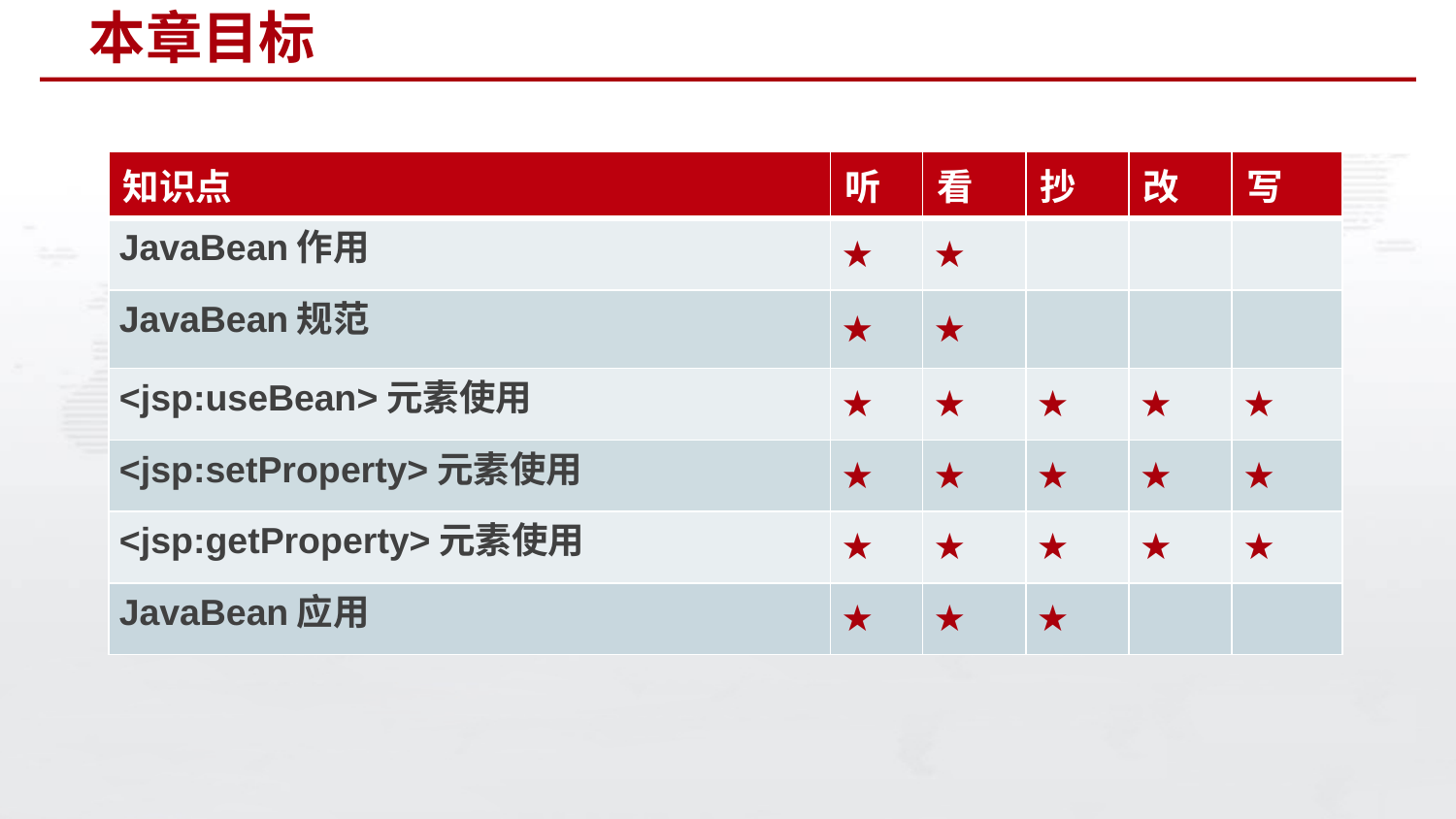

# 本章目标

| 知识点 | 听 | 看 | 抄 | 改 | 写 |
| --- | --- | --- | --- | --- | --- |
| JavaBean作用 | ★ | ★ |  |  |  |
| JavaBean规范 | ★ | ★ |  |  |  |
| <jsp:useBean>元素使用 | ★ | ★ | ★ | ★ | ★ |
| <jsp:setProperty>元素使用 | ★ | ★ | ★ | ★ | ★ |
| <jsp:getProperty>元素使用 | ★ | ★ | ★ | ★ | ★ |
| JavaBean应用 | ★ | ★ | ★ |  |  |